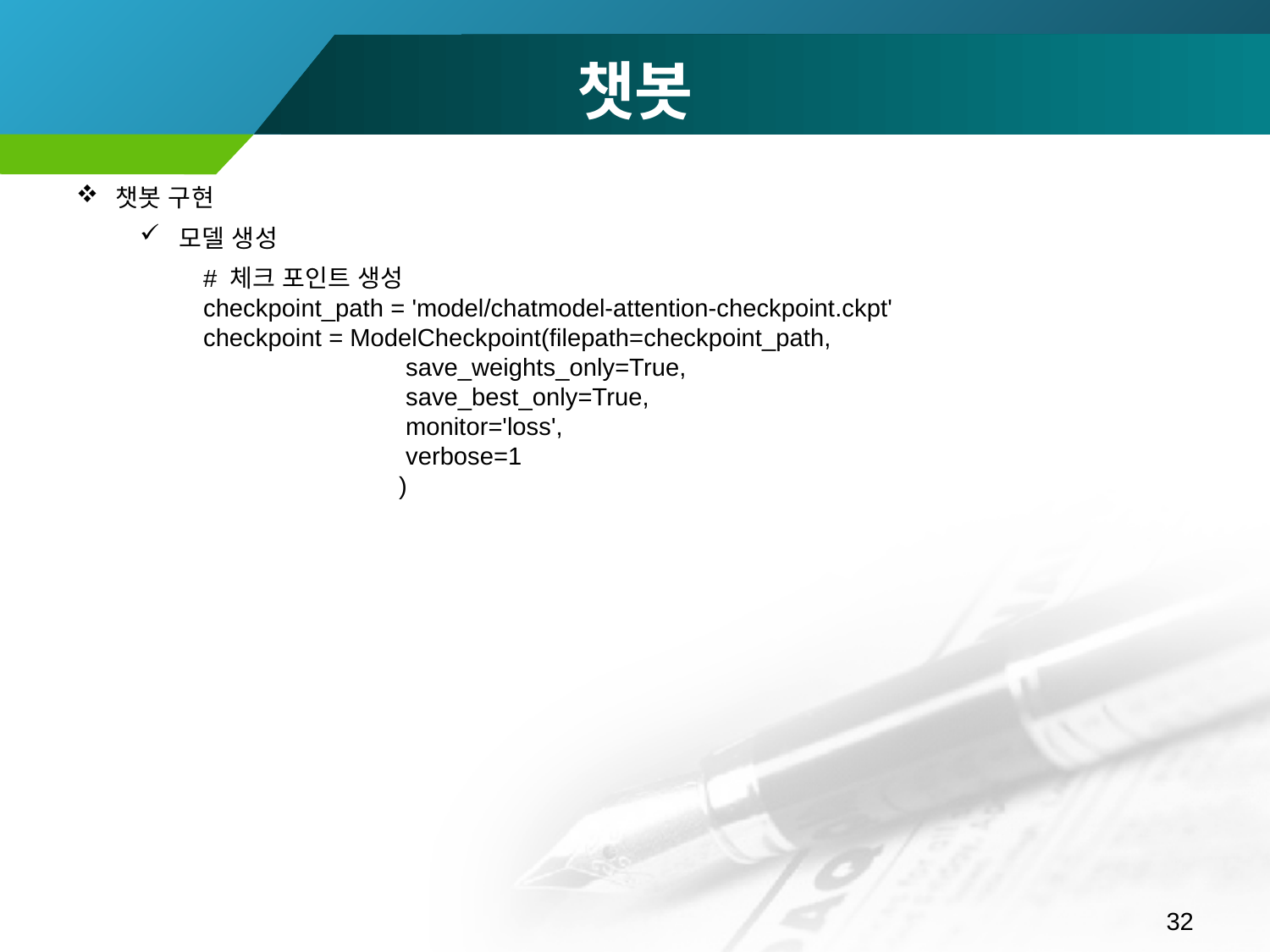

챗봇
챗봇 구현
모델 생성
# 체크 포인트 생성
checkpoint_path = 'model/chatmodel-attention-checkpoint.ckpt'
checkpoint = ModelCheckpoint(filepath=checkpoint_path,
                             save_weights_only=True,
                             save_best_only=True,
                             monitor='loss',
                             verbose=1
                            )
32